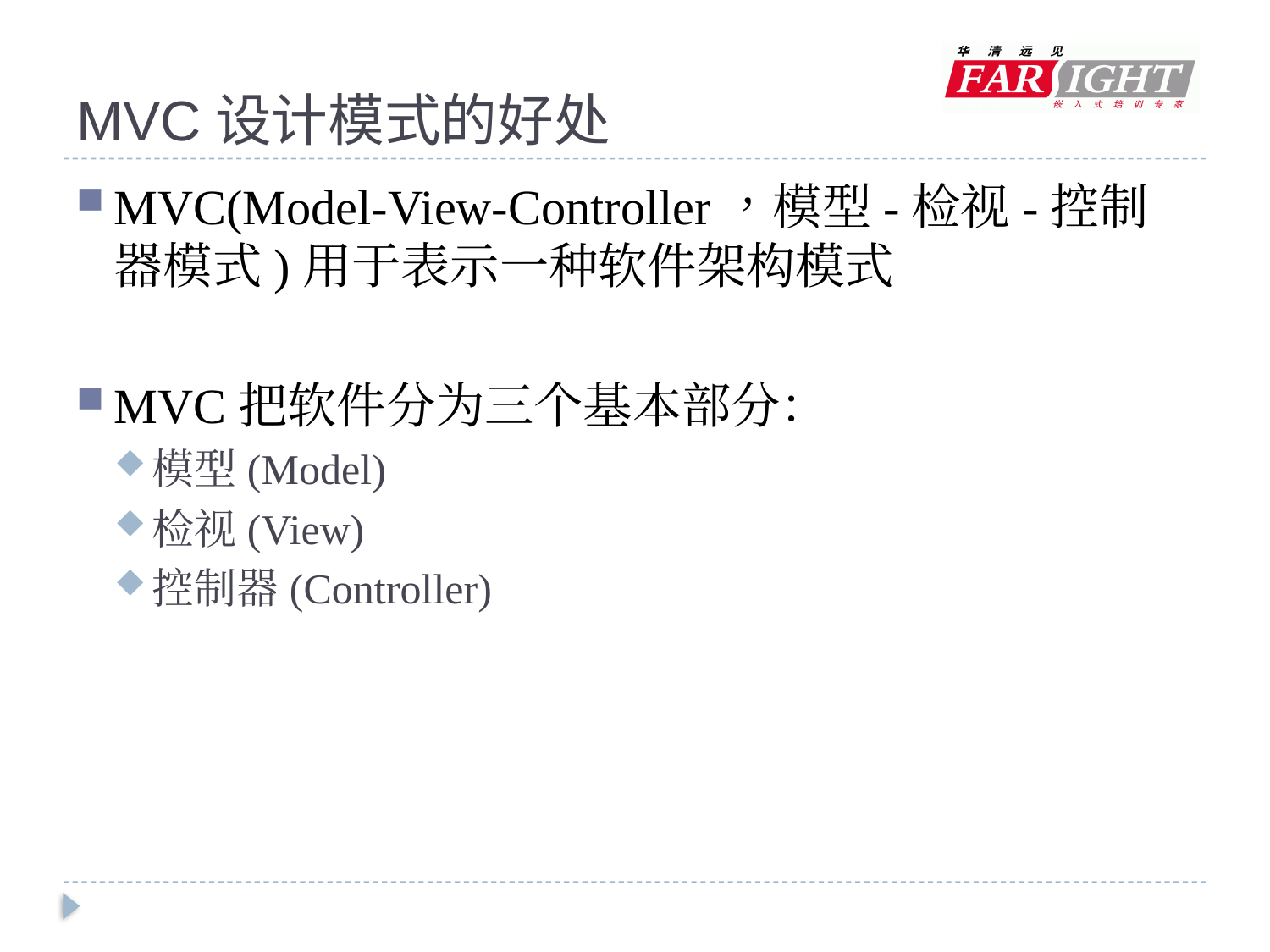

# MVC设计模式的好处
MVC(Model-View-Controller，模型-检视-控制器模式)用于表示一种软件架构模式

MVC把软件分为三个基本部分：
模型(Model)
检视(View)
控制器(Controller)